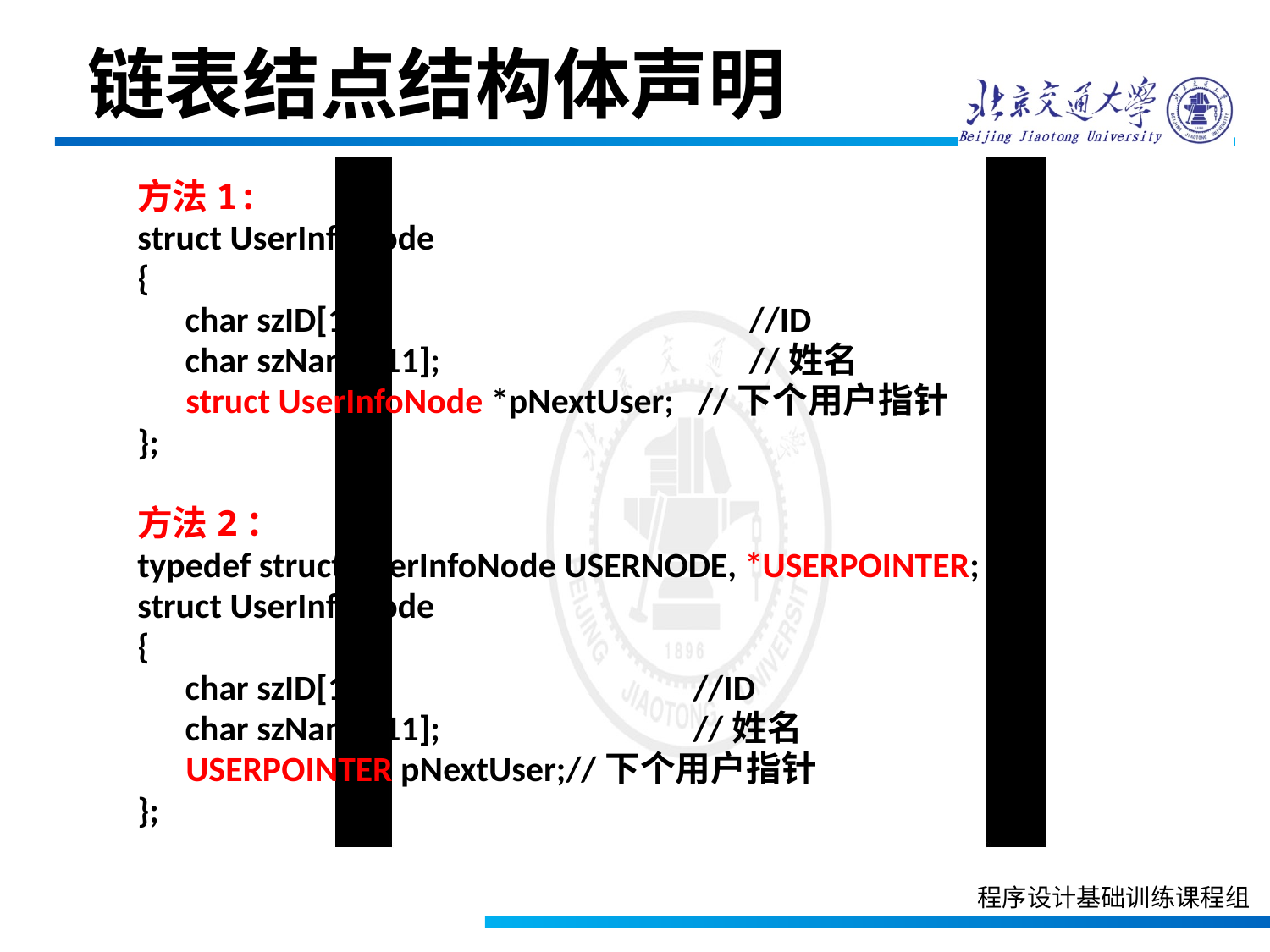

链表结点结构体声明
方法1:
struct UserInfoNode
{
	char szID[11];			       //ID
	char szName[11];		       //姓名
      struct UserInfoNode *pNextUser;   //下个用户指针
};

方法2：
typedef struct UserInfoNode USERNODE, *USERPOINTER;
struct UserInfoNode
{
	char szID[11];			//ID
	char szName[11];		//姓名
      USERPOINTER pNextUser;	//下个用户指针
};

程序设计基础训练课程组